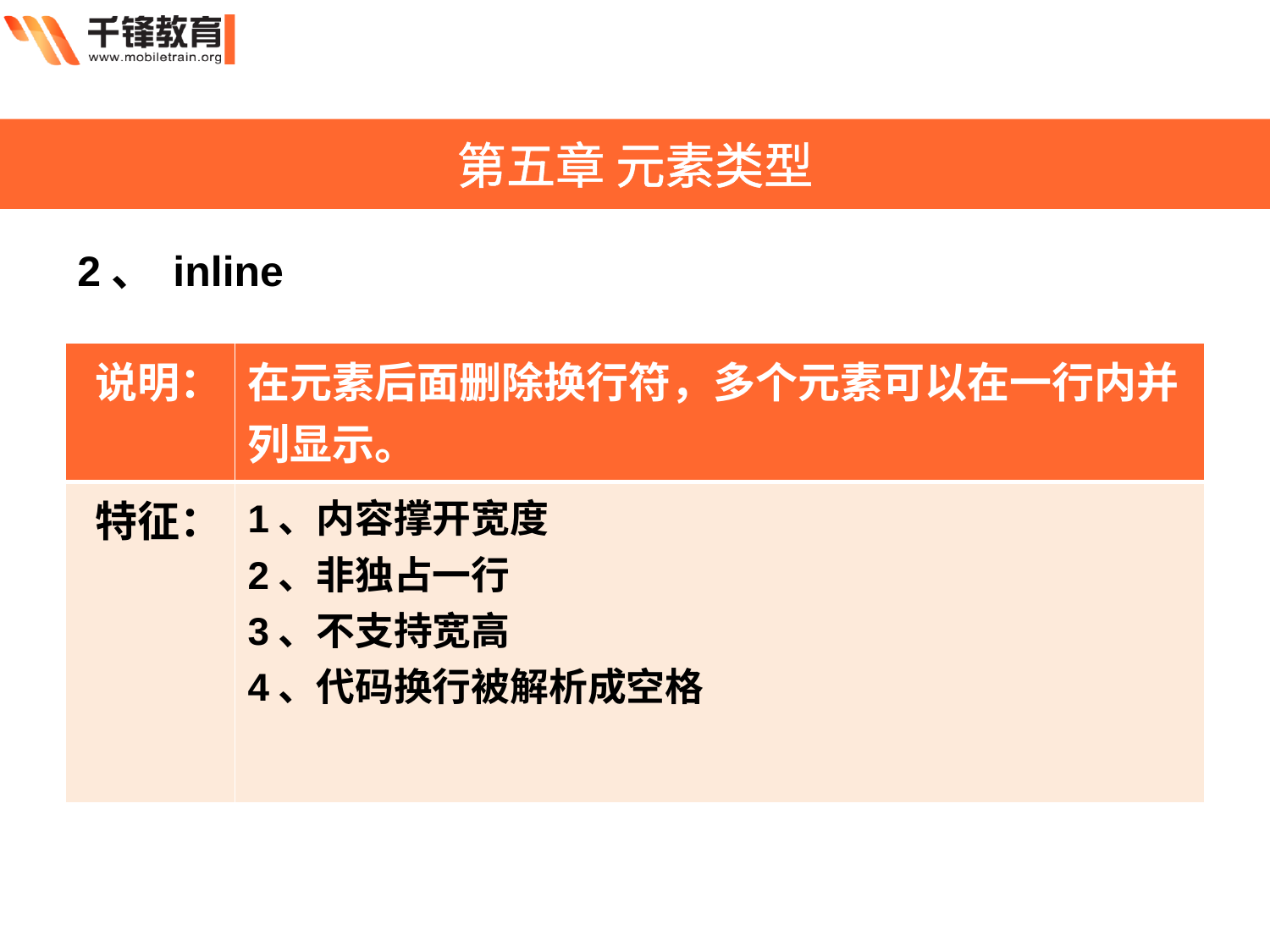

第五章 元素类型
2、 inline
| 说明： | 在元素后面删除换行符，多个元素可以在一行内并列显示。 |
| --- | --- |
| 特征： | 1、内容撑开宽度 2、非独占一行 3、不支持宽高 4、代码换行被解析成空格 |